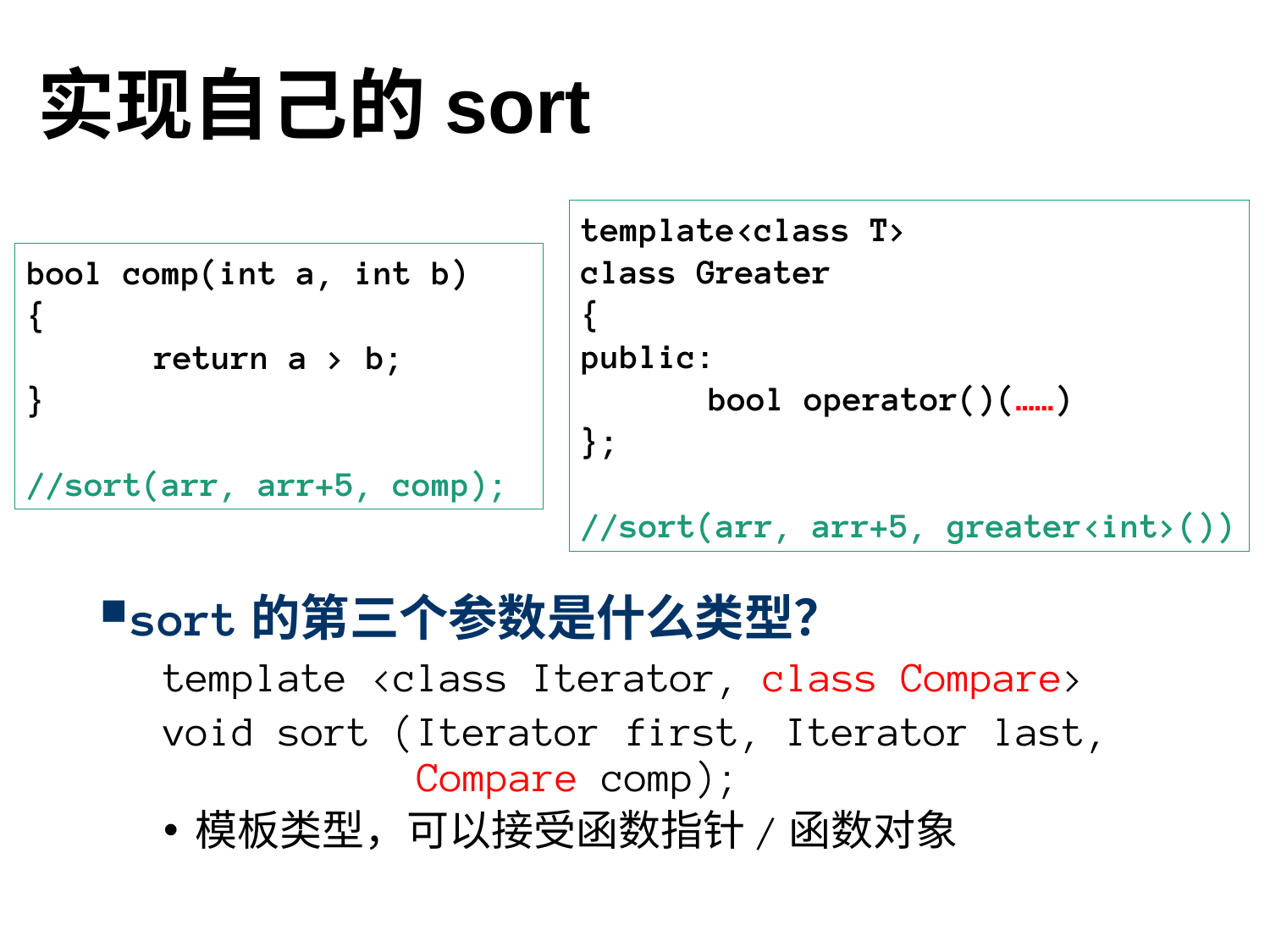

# 实现自己的sort
template<class T>
class Greater
{
public:
	bool operator()(……)
};

//sort(arr, arr+5, greater<int>())

sort的第三个参数是什么类型？
template <class Iterator, class Compare>
void sort (Iterator first, Iterator last, 			Compare comp);
模板类型，可以接受函数指针/函数对象

bool comp(int a, int b)
{
	return a > b;
}

//sort(arr, arr+5, comp);
16